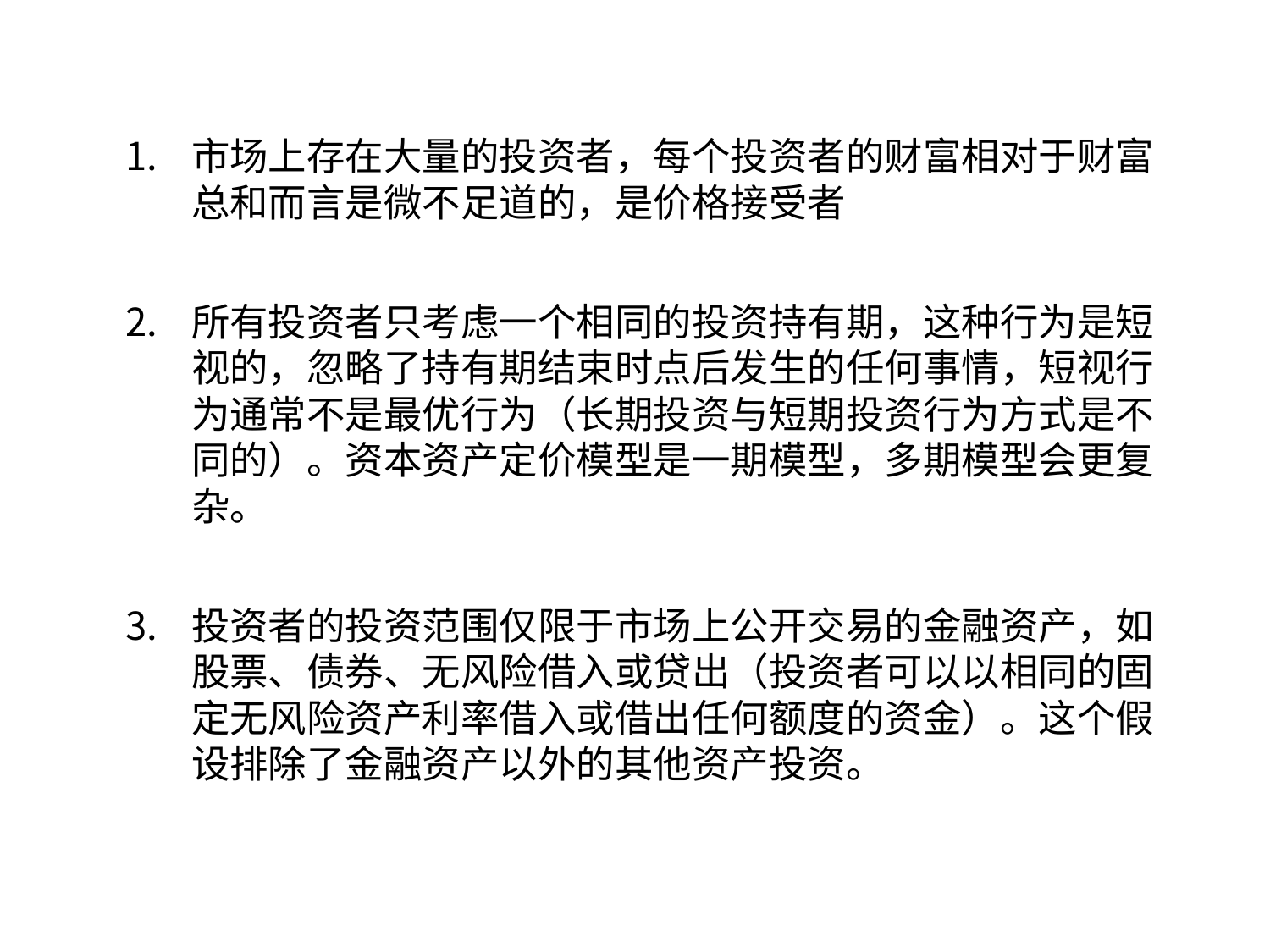

市场上存在大量的投资者，每个投资者的财富相对于财富总和而言是微不足道的，是价格接受者

所有投资者只考虑一个相同的投资持有期，这种行为是短视的，忽略了持有期结束时点后发生的任何事情，短视行为通常不是最优行为（长期投资与短期投资行为方式是不同的）。资本资产定价模型是一期模型，多期模型会更复杂。

投资者的投资范围仅限于市场上公开交易的金融资产，如股票、债券、无风险借入或贷出（投资者可以以相同的固定无风险资产利率借入或借出任何额度的资金）。这个假设排除了金融资产以外的其他资产投资。